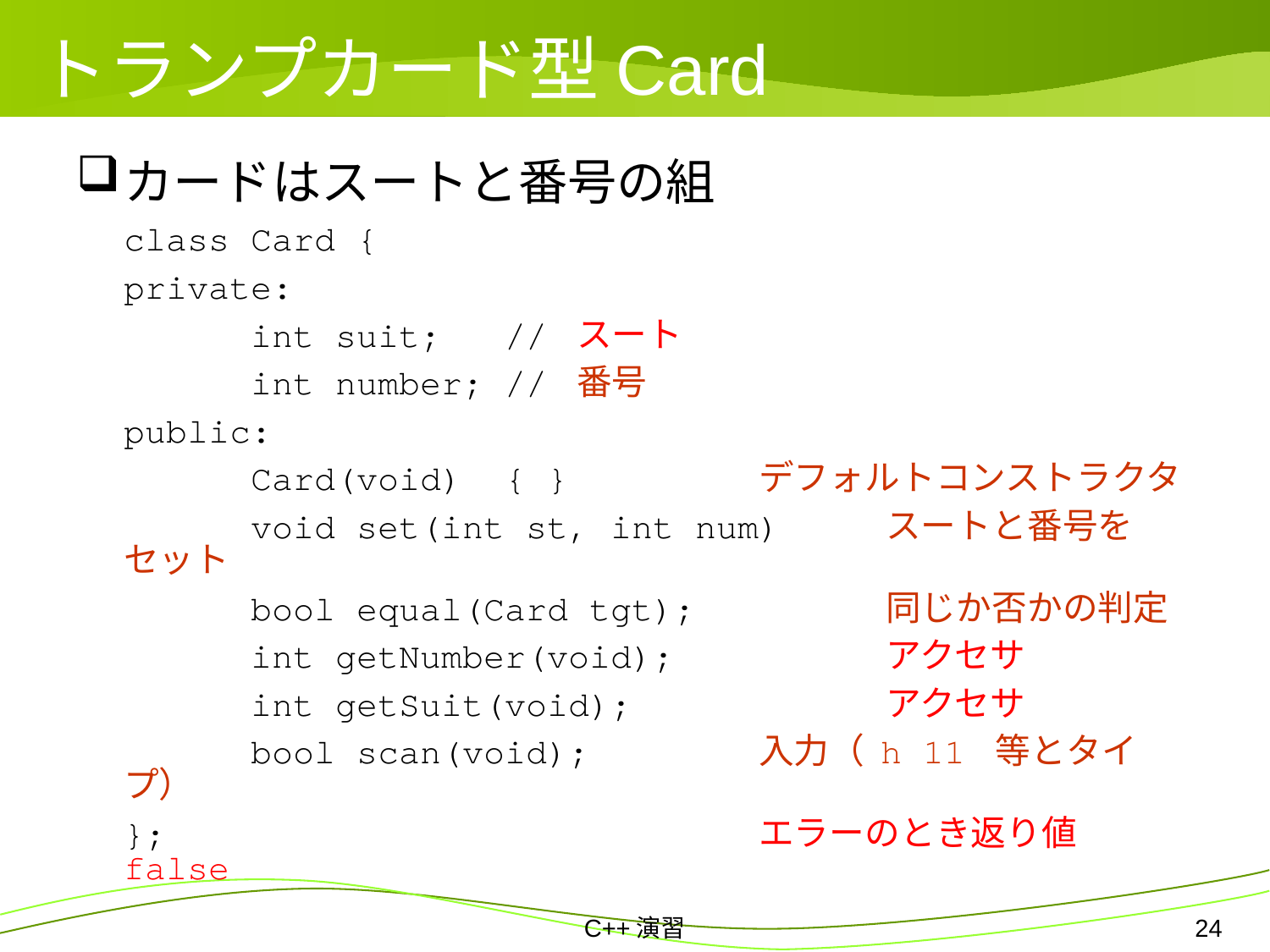

# トランプカード型Card
カードはスートと番号の組
	class Card {
	private:
		int suit;	// スート
		int number;	// 番号
	public:
		Card(void)	{ }		デフォルトコンストラクタ
		void set(int st, int num)	スートと番号をセット
		bool equal(Card tgt);		同じか否かの判定
		int getNumber(void);		アクセサ
		int getSuit(void);		アクセサ
		bool scan(void);		入力（ h 11 等とタイプ）
	};					エラーのとき返り値 false
C++演習
24